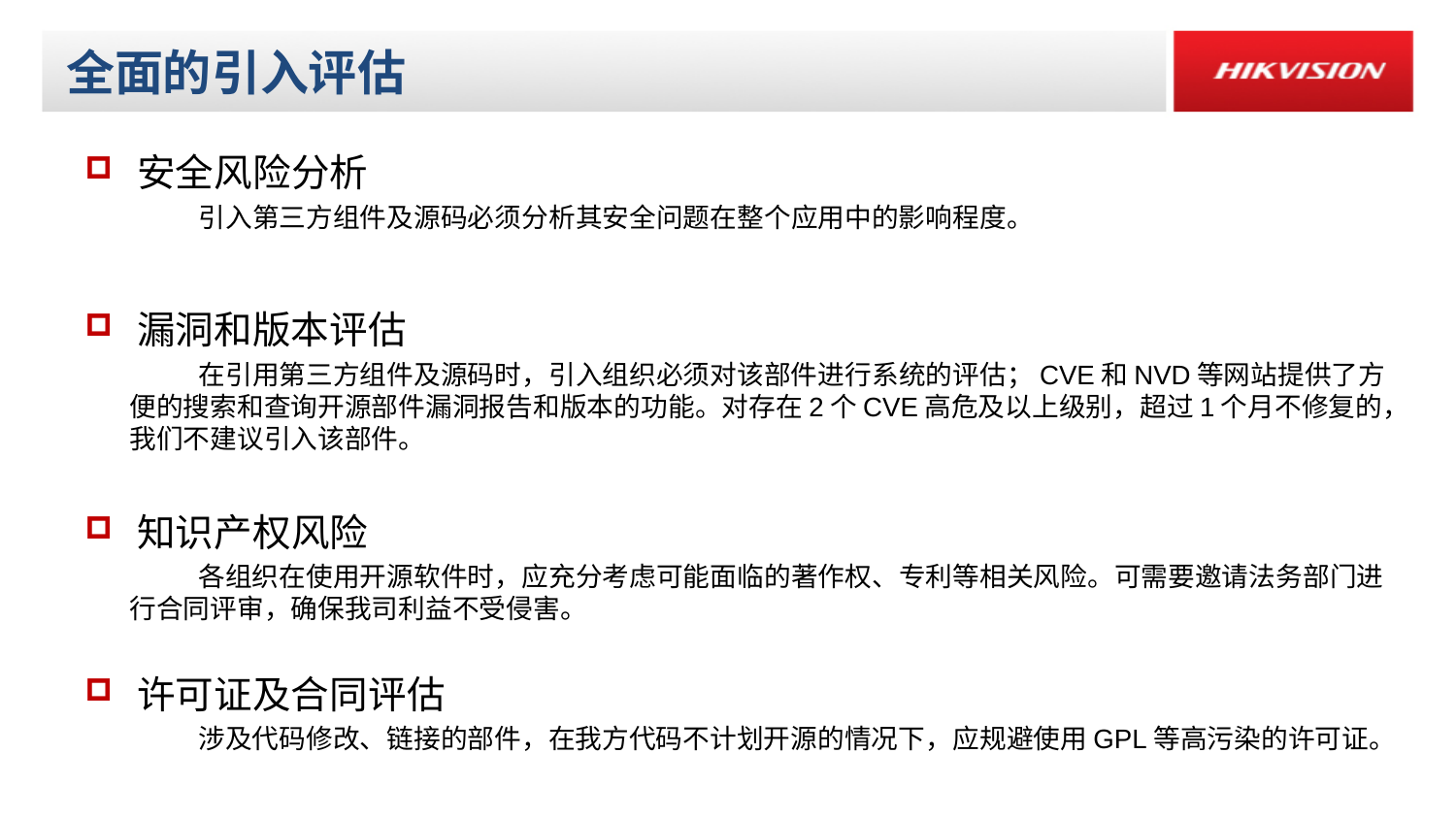

# 全面的引入评估
安全风险分析
引入第三方组件及源码必须分析其安全问题在整个应用中的影响程度。

漏洞和版本评估
在引用第三方组件及源码时，引入组织必须对该部件进行系统的评估；CVE和NVD等网站提供了方便的搜索和查询开源部件漏洞报告和版本的功能。对存在2个CVE高危及以上级别，超过1个月不修复的，我们不建议引入该部件。

知识产权风险
各组织在使用开源软件时，应充分考虑可能面临的著作权、专利等相关风险。可需要邀请法务部门进行合同评审，确保我司利益不受侵害。

许可证及合同评估
涉及代码修改、链接的部件，在我方代码不计划开源的情况下，应规避使用GPL等高污染的许可证。